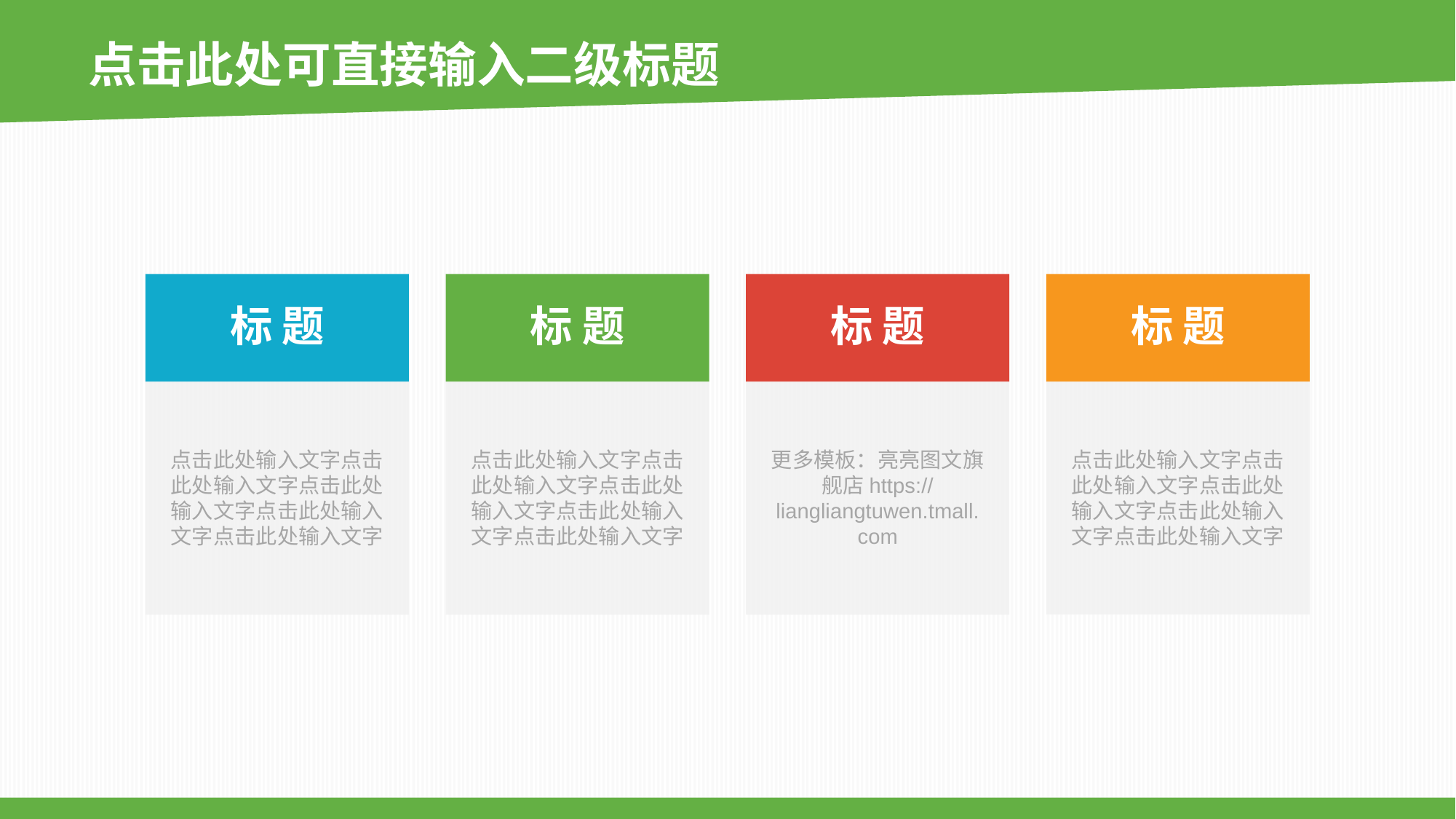

点击此处可直接输入二级标题
标 题
标 题
标 题
标 题

点击此处输入文字点击此处输入文字点击此处输入文字点击此处输入文字点击此处输入文字

点击此处输入文字点击此处输入文字点击此处输入文字点击此处输入文字点击此处输入文字

更多模板：亮亮图文旗舰店https://liangliangtuwen.tmall.com

点击此处输入文字点击此处输入文字点击此处输入文字点击此处输入文字点击此处输入文字